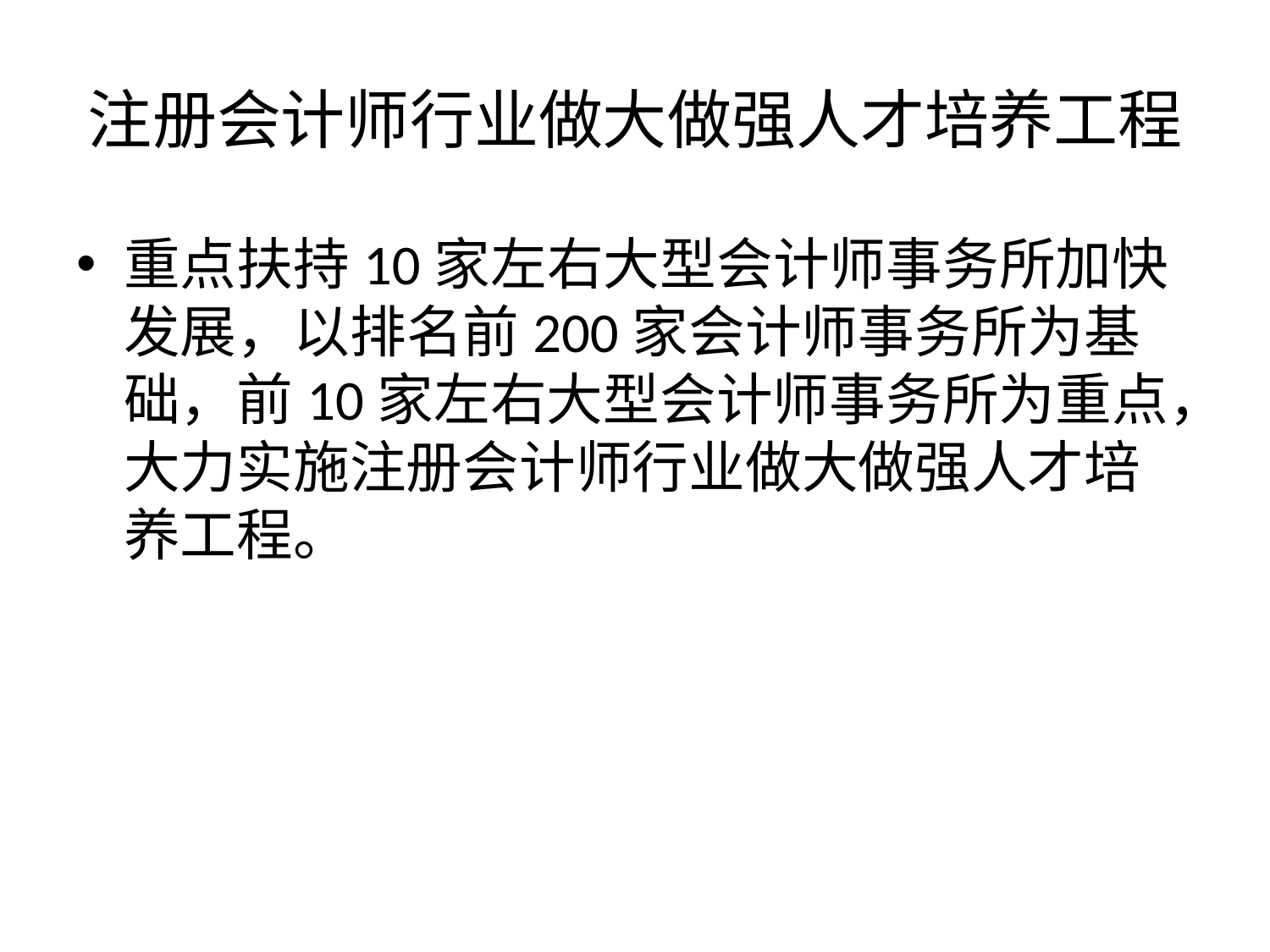

# 注册会计师行业做大做强人才培养工程
重点扶持10家左右大型会计师事务所加快发展，以排名前200家会计师事务所为基础，前10家左右大型会计师事务所为重点，大力实施注册会计师行业做大做强人才培养工程。